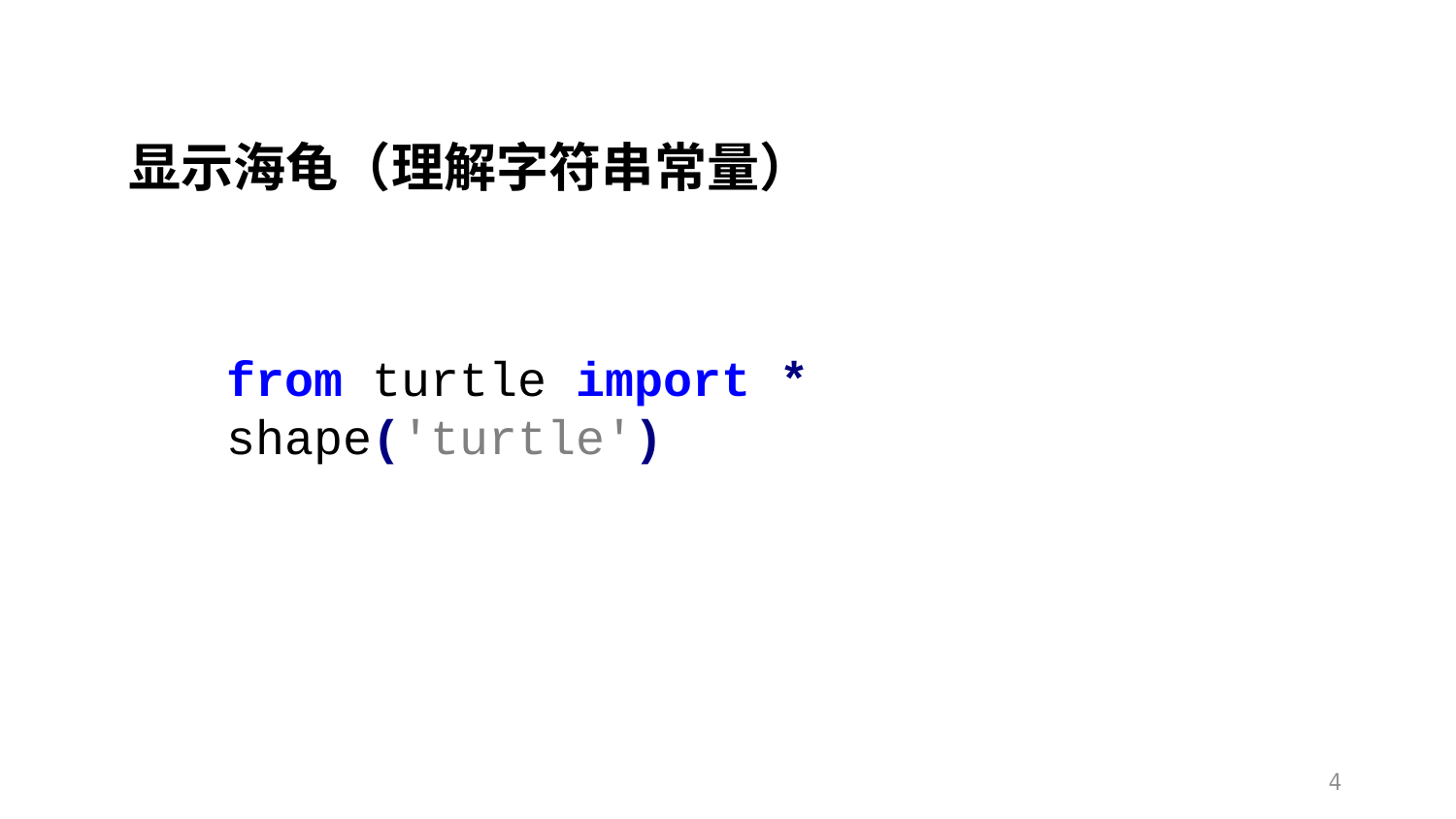

显示海龟（理解字符串常量）
from turtle import *
shape('turtle')

4